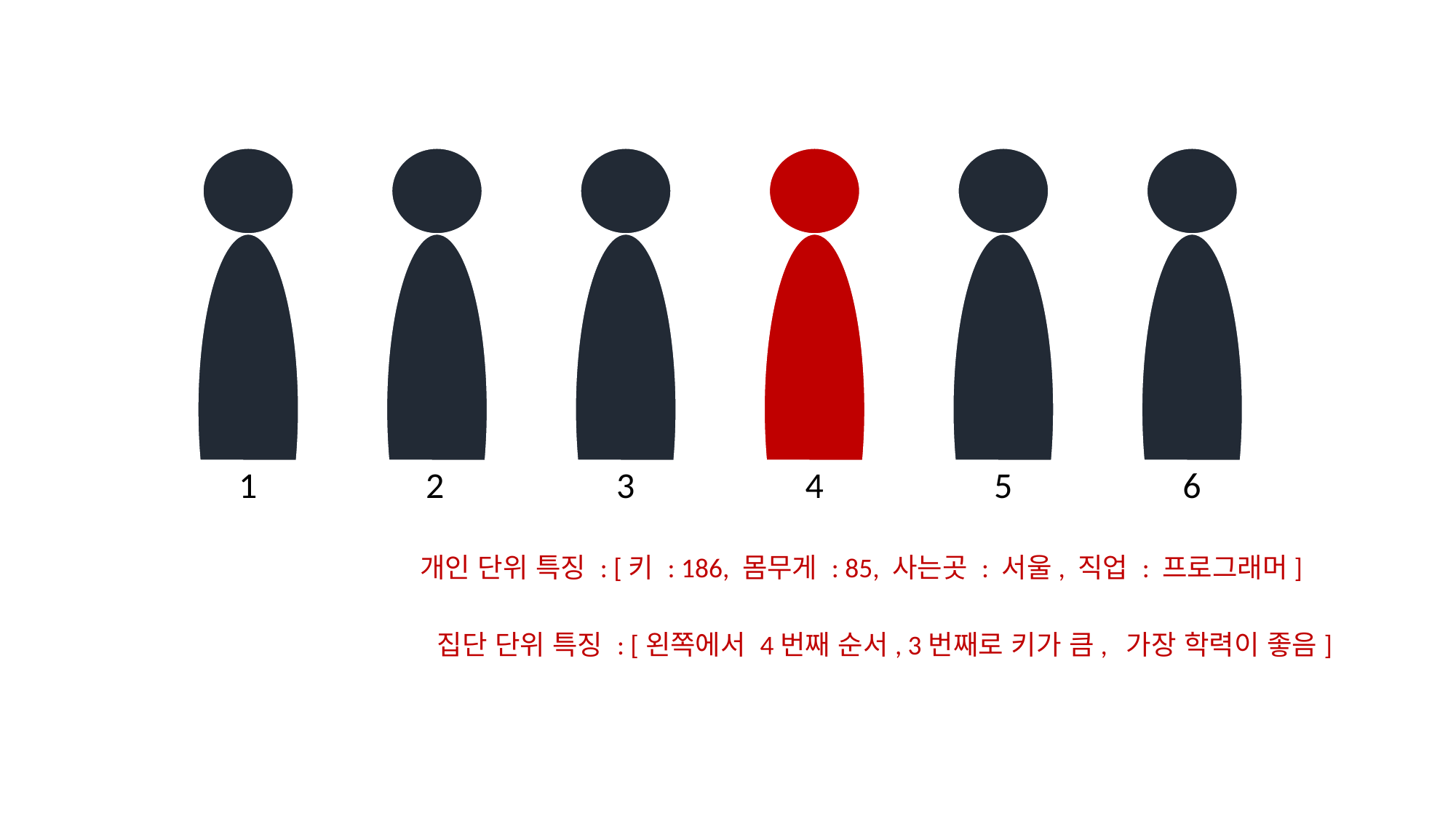

3
4
5
6
1
2
개인 단위 특징 : [키 : 186, 몸무게 : 85, 사는곳 : 서울, 직업 : 프로그래머]
집단 단위 특징 : [왼쪽에서 4번째 순서, 3번째로 키가 큼,  가장 학력이 좋음]